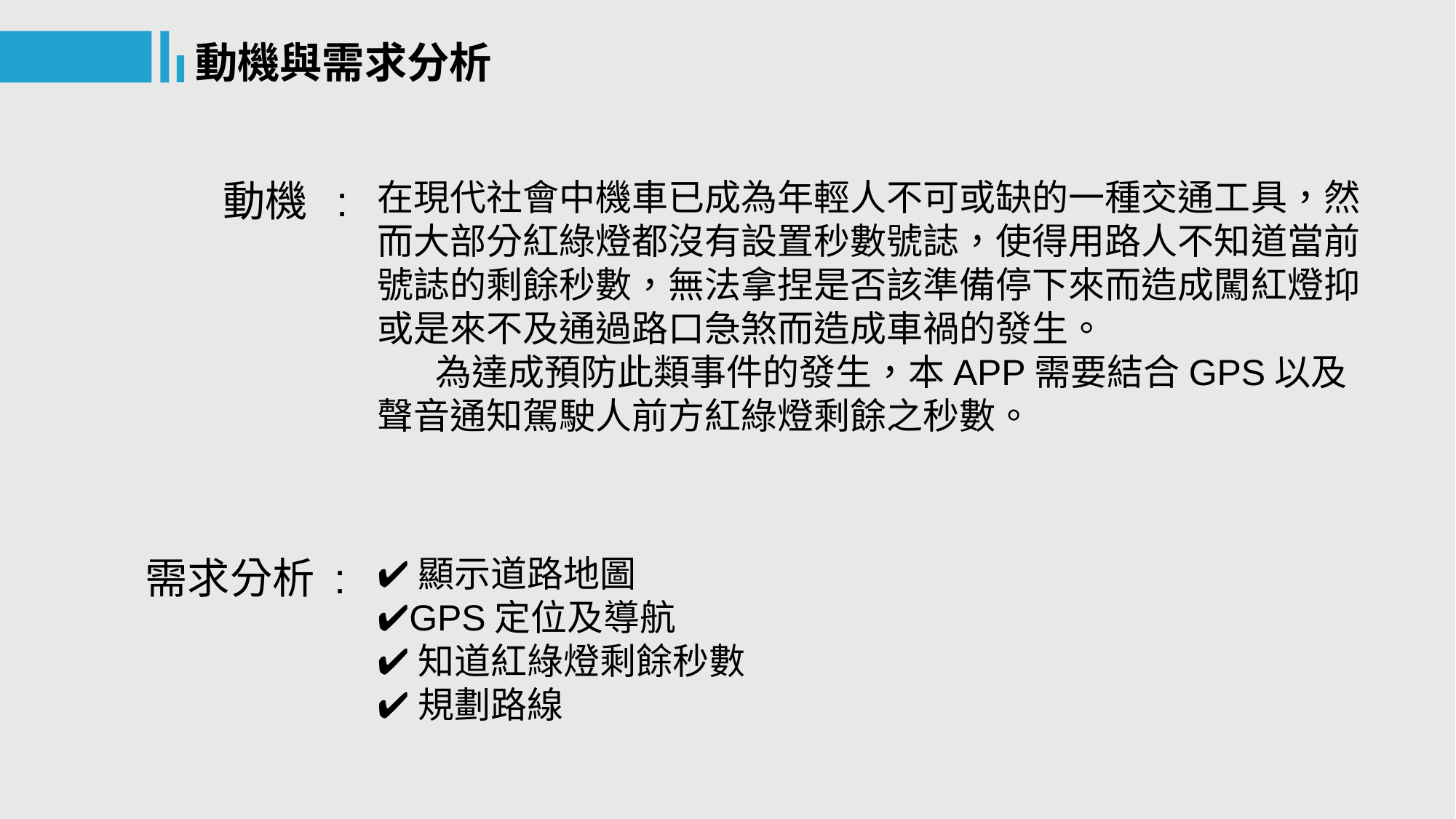

動機與需求分析

動機  :
在現代社會中機車已成為年輕人不可或缺的一種交通工具，然而大部分紅綠燈都沒有設置秒數號誌，使得用路人不知道當前號誌的剩餘秒數，無法拿捏是否該準備停下來而造成闖紅燈抑或是來不及通過路口急煞而造成車禍的發生。
      為達成預防此類事件的發生，本APP需要結合GPS以及聲音通知駕駛人前方紅綠燈剩餘之秒數。
需求分析 :
✔️顯示道路地圖
✔️GPS定位及導航
✔️知道紅綠燈剩餘秒數
✔️規劃路線